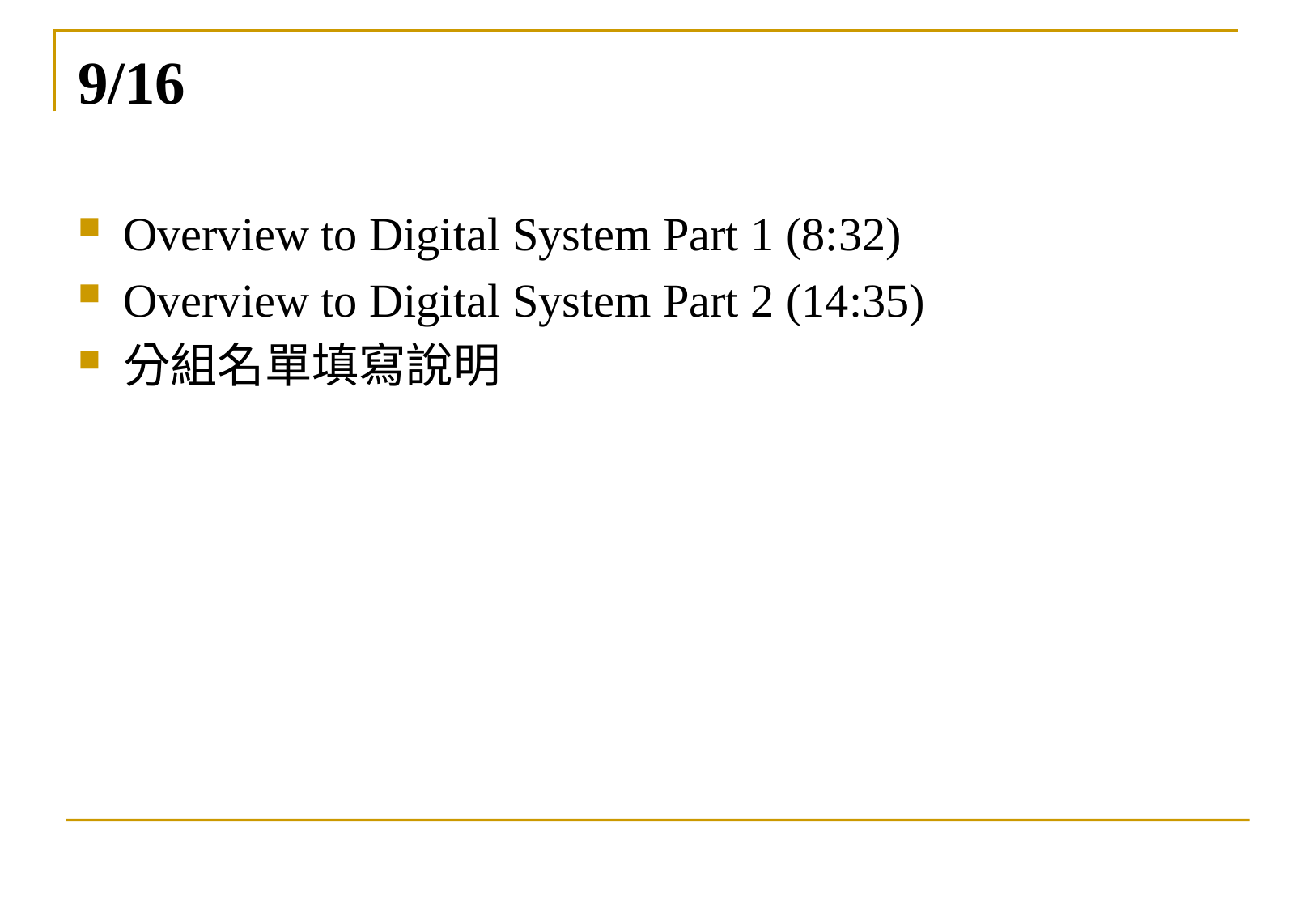

# 9/16
Overview to Digital System Part 1 (8:32)
Overview to Digital System Part 2 (14:35)
分組名單填寫說明